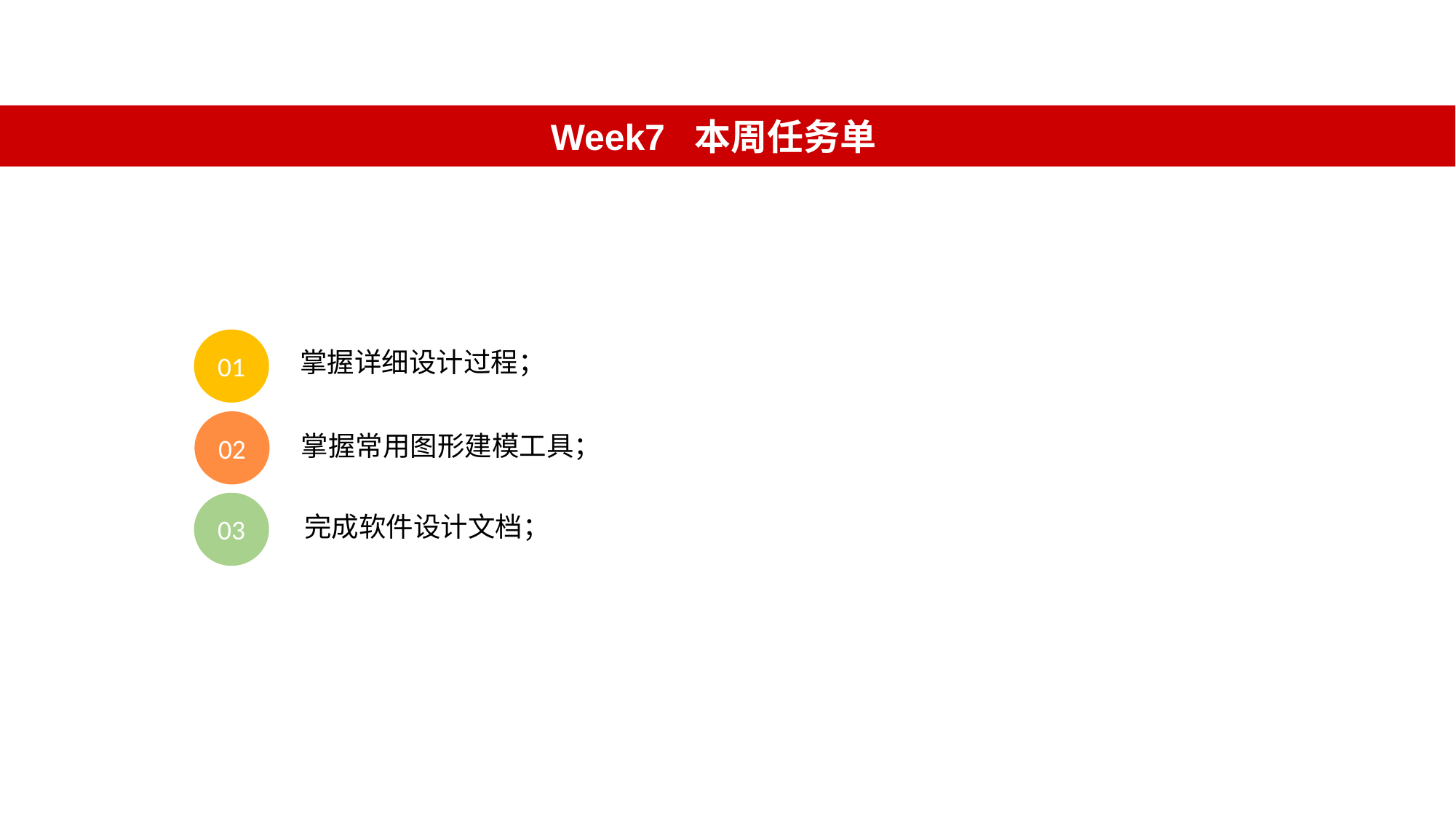

Week7  本周任务单
01
掌握详细设计过程；

02
掌握常用图形建模工具；
03
完成软件设计文档；